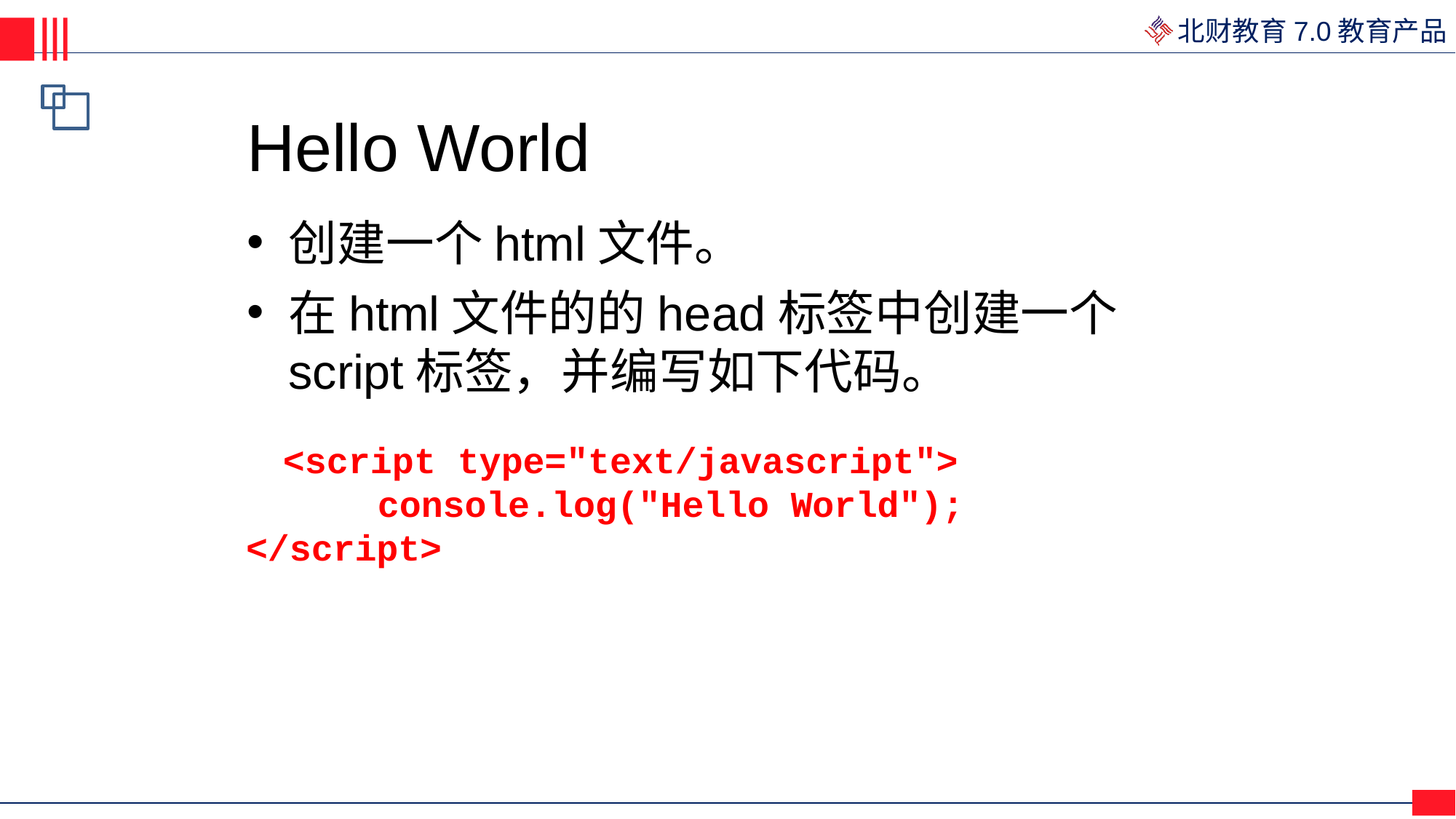

# Hello World
创建一个html文件。
在html文件的的head标签中创建一个
script标签，并编写如下代码。
<script type="text/javascript">  console.log("Hello World");
</script>